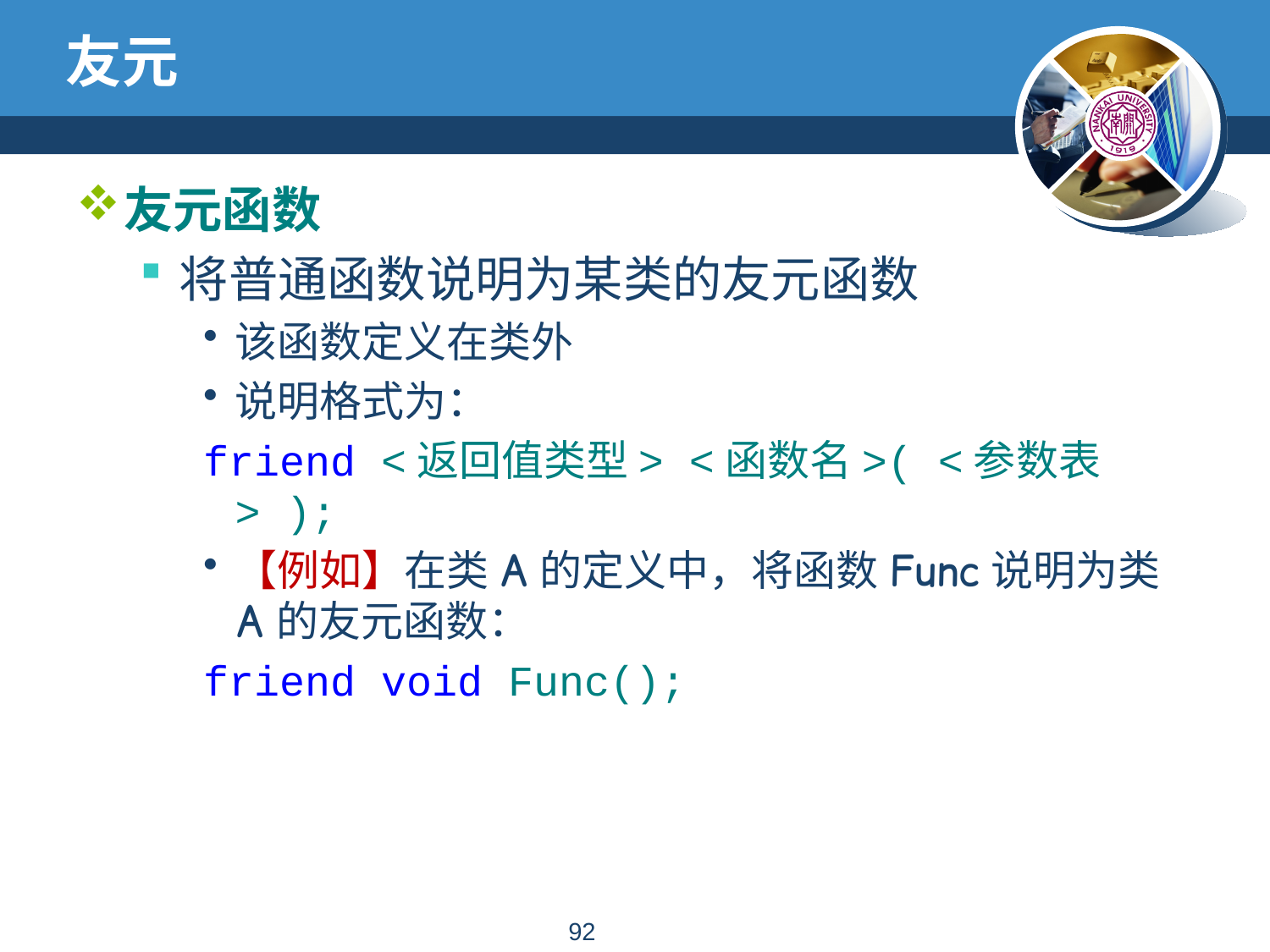

# 友元
友元函数
将普通函数说明为某类的友元函数
该函数定义在类外
说明格式为：
friend <返回值类型> <函数名>( <参数表> );
【例如】在类A的定义中，将函数Func说明为类A的友元函数：
friend void Func();
92